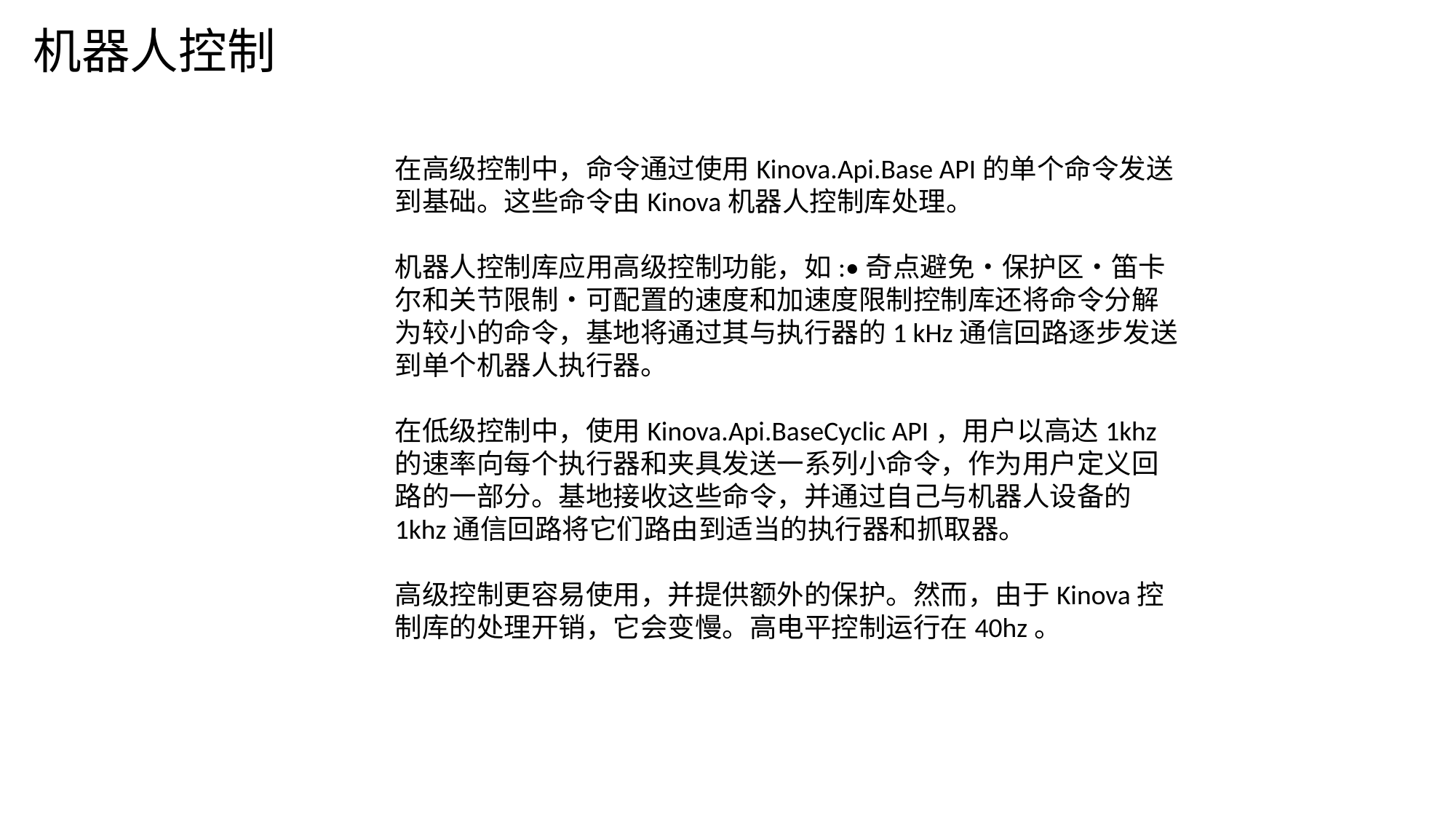

机器人控制
在高级控制中，命令通过使用Kinova.Api.Base API的单个命令发送到基础。这些命令由Kinova机器人控制库处理。

机器人控制库应用高级控制功能，如:•奇点避免•保护区•笛卡尔和关节限制•可配置的速度和加速度限制控制库还将命令分解为较小的命令，基地将通过其与执行器的1 kHz通信回路逐步发送到单个机器人执行器。

在低级控制中，使用Kinova.Api.BaseCyclic API，用户以高达1khz的速率向每个执行器和夹具发送一系列小命令，作为用户定义回路的一部分。基地接收这些命令，并通过自己与机器人设备的1khz通信回路将它们路由到适当的执行器和抓取器。

高级控制更容易使用，并提供额外的保护。然而，由于Kinova控制库的处理开销，它会变慢。高电平控制运行在40hz。